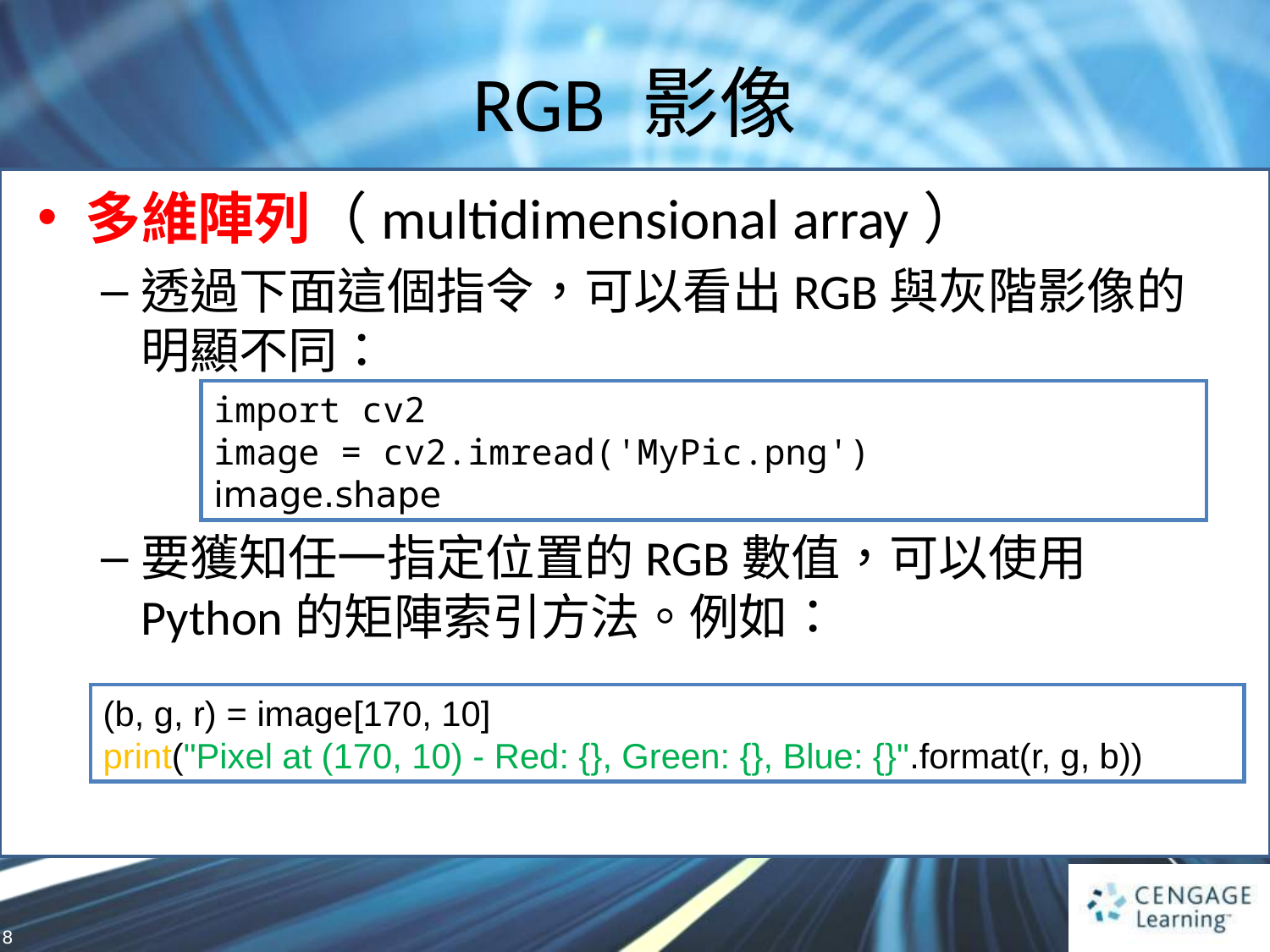

# RGB 影像
多維陣列（multidimensional array）
透過下面這個指令，可以看出RGB與灰階影像的明顯不同：

要獲知任一指定位置的RGB數值，可以使用Python的矩陣索引方法。例如：

import cv2
image = cv2.imread('MyPic.png')
image.shape
(b, g, r) = image[170, 10]
print("Pixel at (170, 10) - Red: {}, Green: {}, Blue: {}".format(r, g, b))